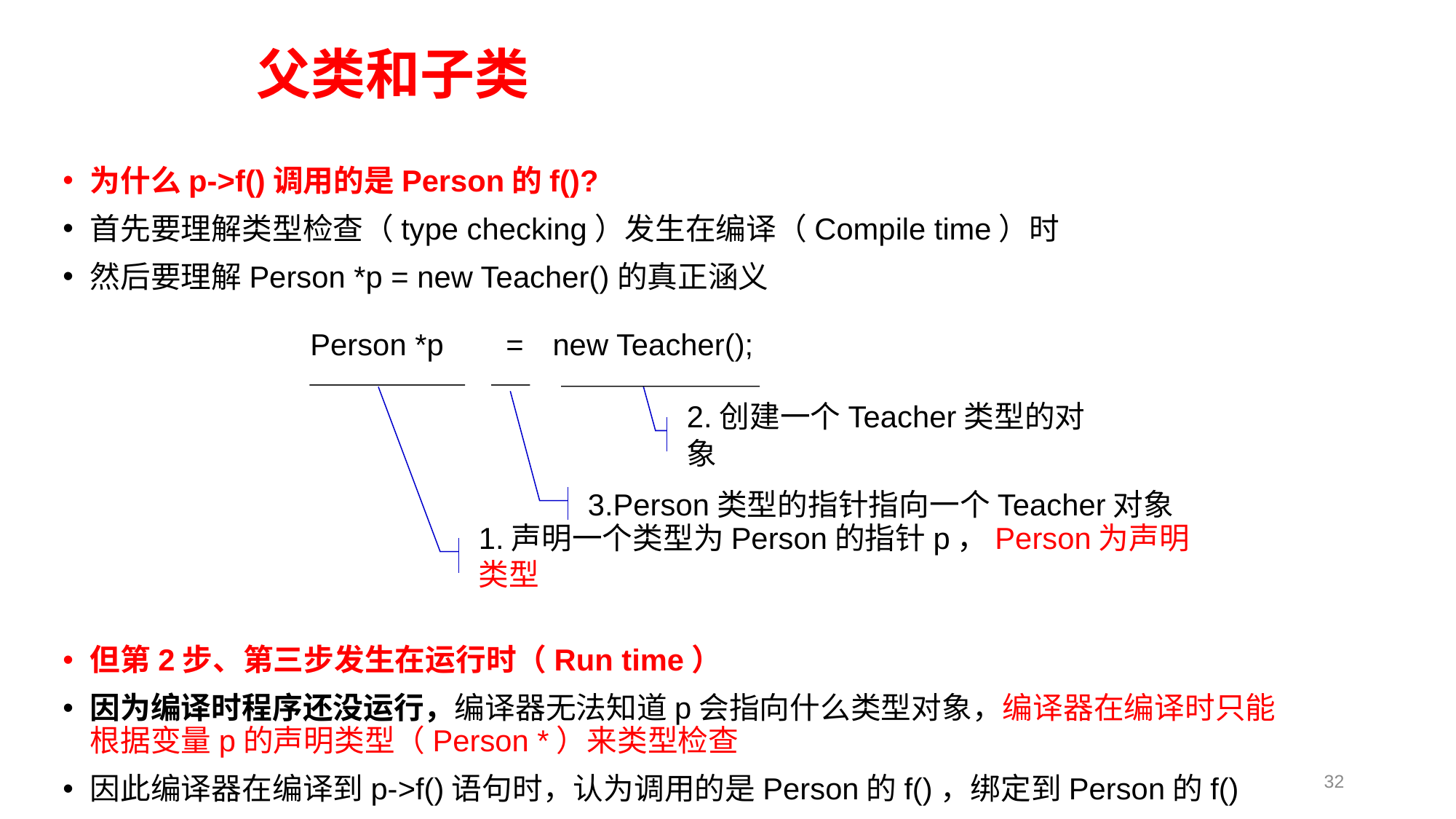

父类和子类
为什么p->f()调用的是Person的f()?
首先要理解类型检查（type checking）发生在编译（Compile time）时
然后要理解Person *p = new Teacher()的真正涵义

但第2步、第三步发生在运行时（Run time）
因为编译时程序还没运行，编译器无法知道p会指向什么类型对象，编译器在编译时只能根据变量p的声明类型（Person *）来类型检查
因此编译器在编译到p->f()语句时，认为调用的是Person的f()，绑定到Person的f()
Person *p
=
new Teacher();

2.创建一个Teacher类型的对象
3.Person类型的指针指向一个Teacher对象
1.声明一个类型为Person的指针p，Person为声明类型
32